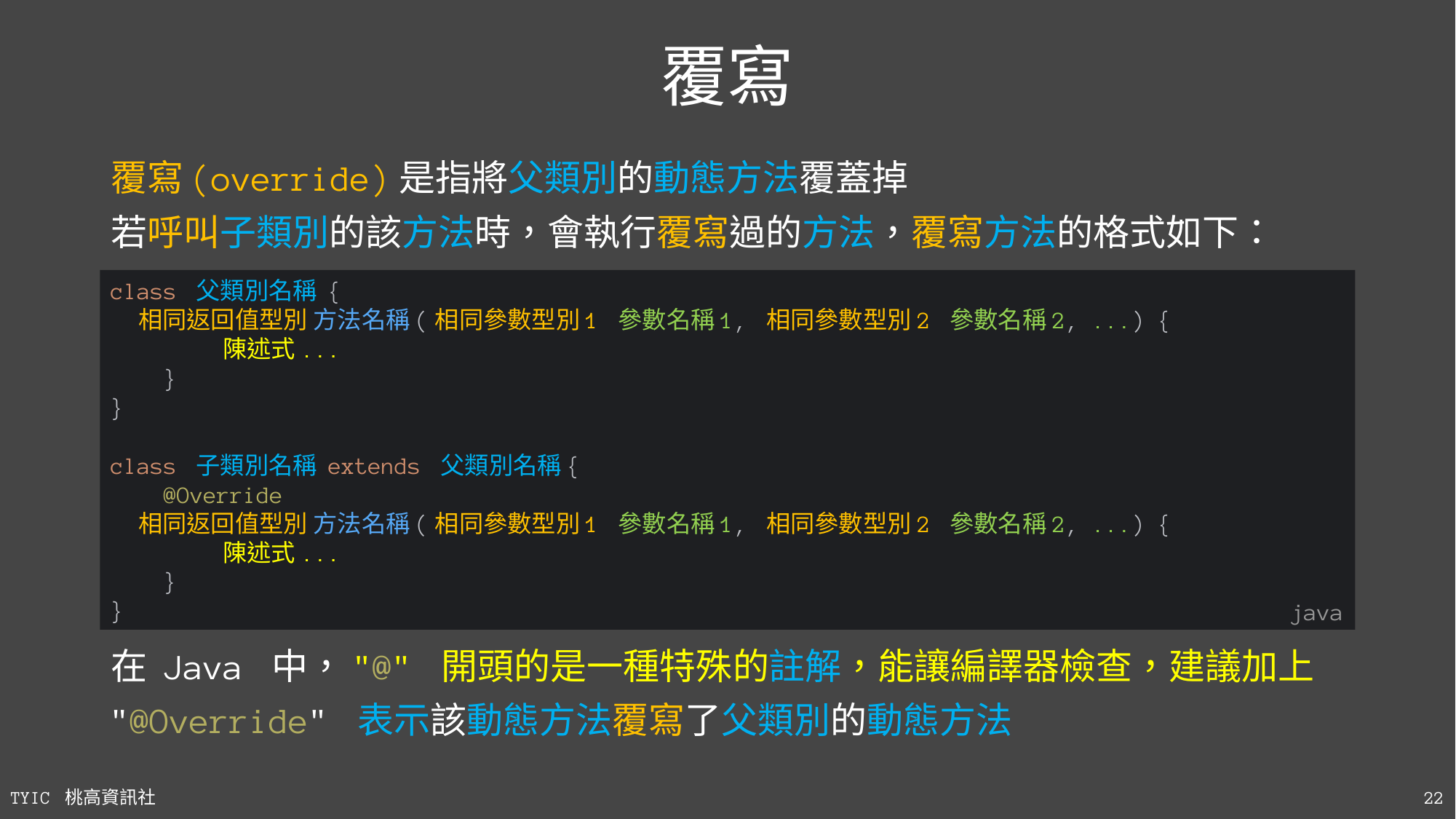

# 覆寫
覆寫(override)是指將父類別的動態方法覆蓋掉
若呼叫子類別的該方法時，會執行覆寫過的方法，覆寫方法的格式如下：
class 父類別名稱 {
    相同返回值型別 方法名稱(相同參數型別1 參數名稱1, 相同參數型別2 參數名稱2, ...) {
        陳述式...
    }
}

class 子類別名稱 extends 父類別名稱{
    @Override
    相同返回值型別 方法名稱(相同參數型別1 參數名稱1, 相同參數型別2 參數名稱2, ...) {
        陳述式...
    }
}
java
在 Java 中，"@" 開頭的是一種特殊的註解，能讓編譯器檢查，建議加上
"@Override" 表示該動態方法覆寫了父類別的動態方法